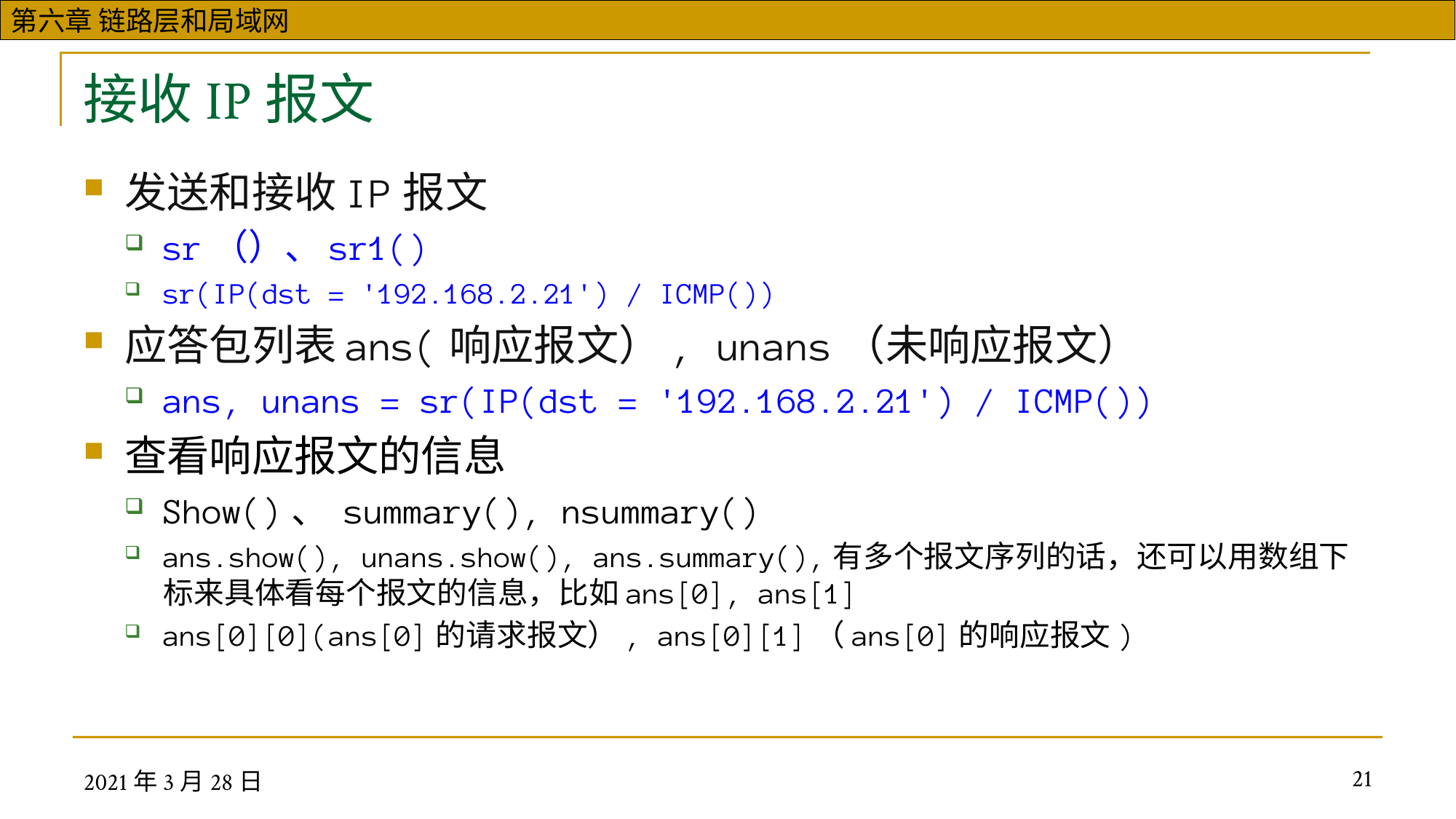

# 接收IP报文
发送和接收IP报文
sr（）、sr1()
sr(IP(dst = '192.168.2.21') / ICMP())
应答包列表ans(响应报文）, unans（未响应报文）
ans, unans = sr(IP(dst = '192.168.2.21') / ICMP())
查看响应报文的信息
Show()、 summary(), nsummary()
ans.show(), unans.show(), ans.summary(),有多个报文序列的话，还可以用数组下标来具体看每个报文的信息，比如ans[0], ans[1]
ans[0][0](ans[0]的请求报文）, ans[0][1]（ans[0]的响应报文)

21
2021年3月28日